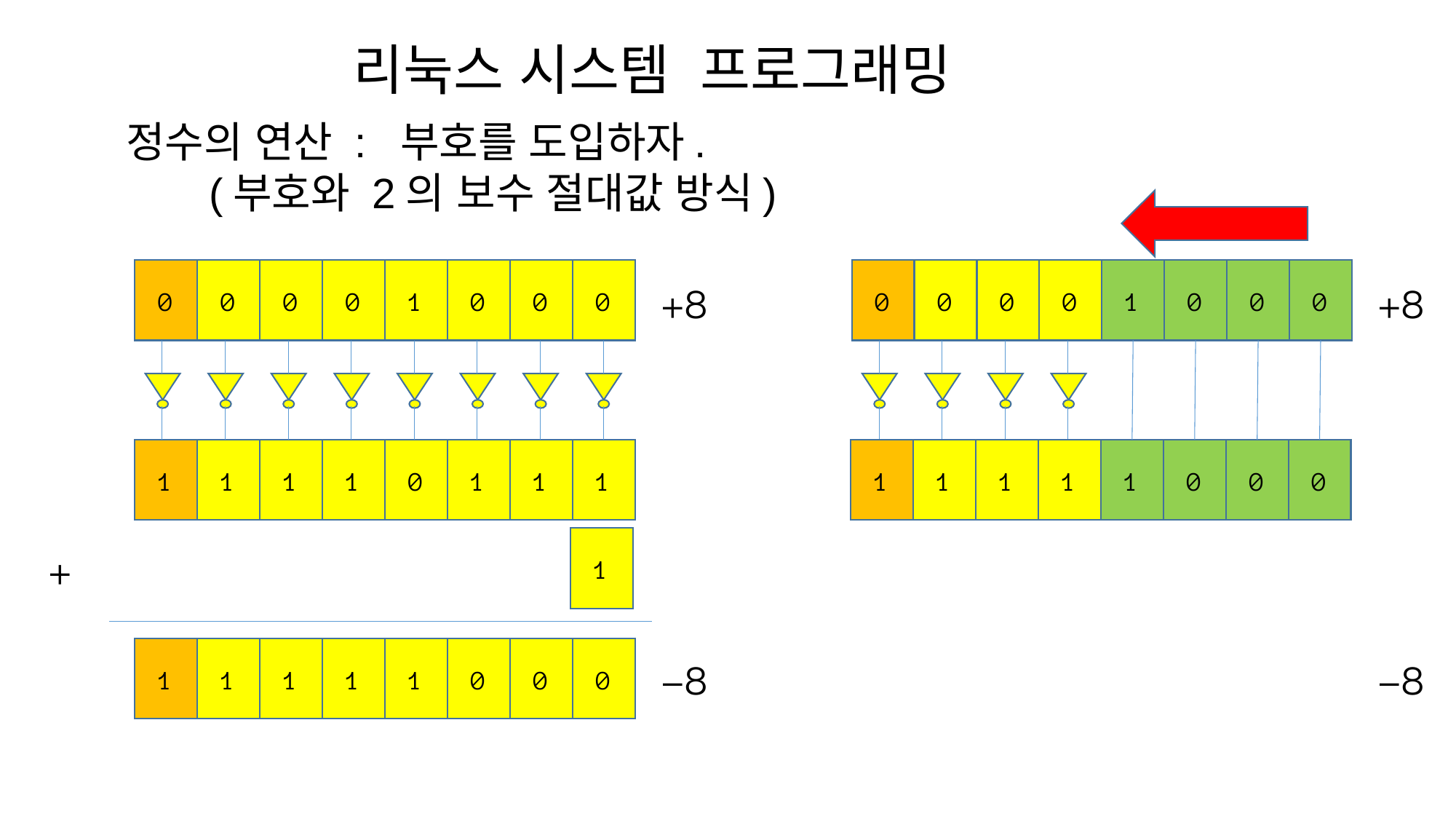

리눅스 시스템  프로그래밍
정수의 연산 :  부호를 도입하자.
       (부호와 2의 보수 절대값 방식)

0
0
0
0
0
0
1
1
0
0
0
0
0
0
0
0
+8
+8

0
1
0
1
0
1
1
0
1
1
1
1
1
1
1
1
1
+
0
0
0
1
1
1
1
1
-8
-8